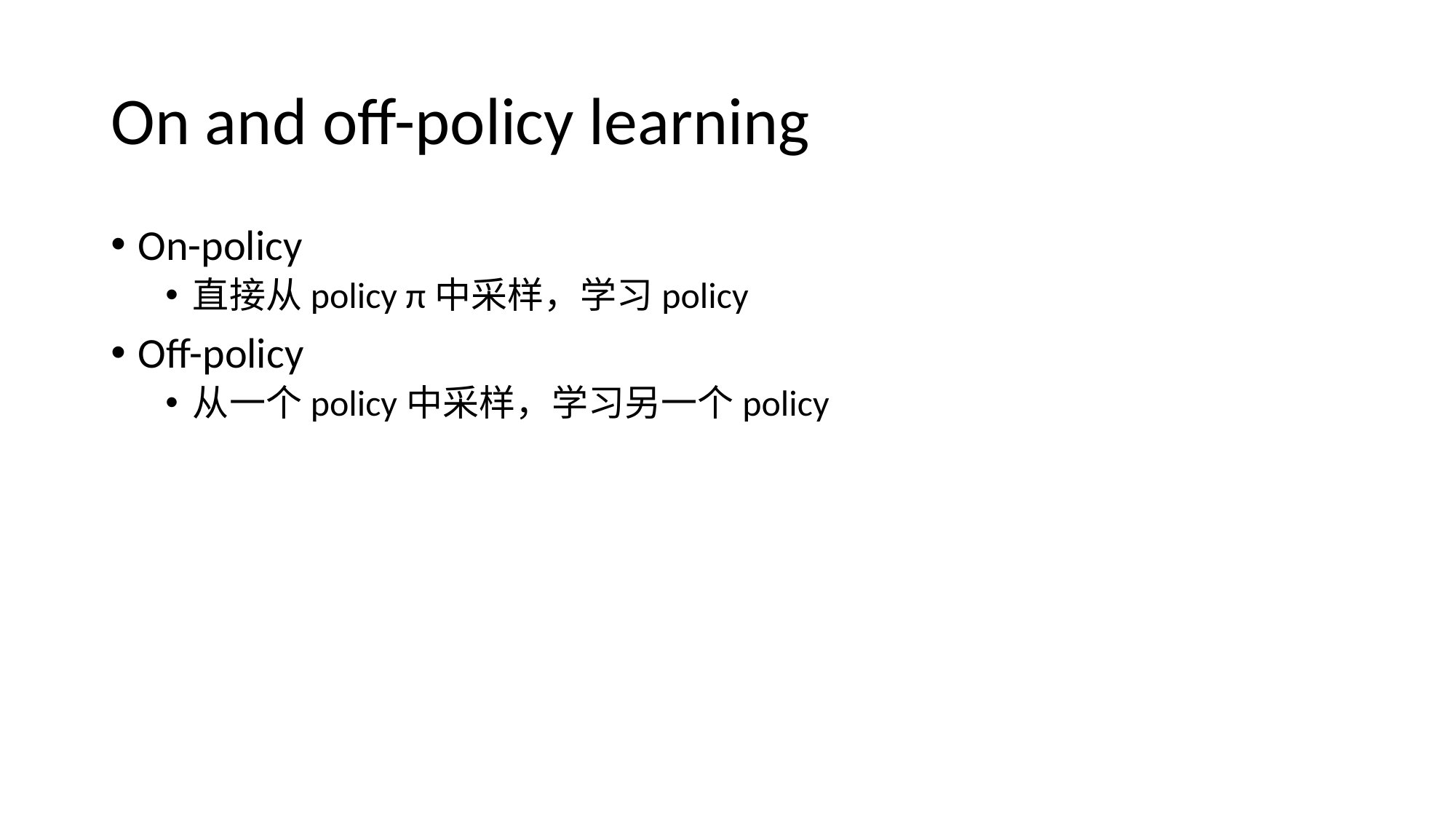

# On and off-policy learning
On-policy
直接从policy π中采样，学习policy
Off-policy
从一个policy中采样，学习另一个policy